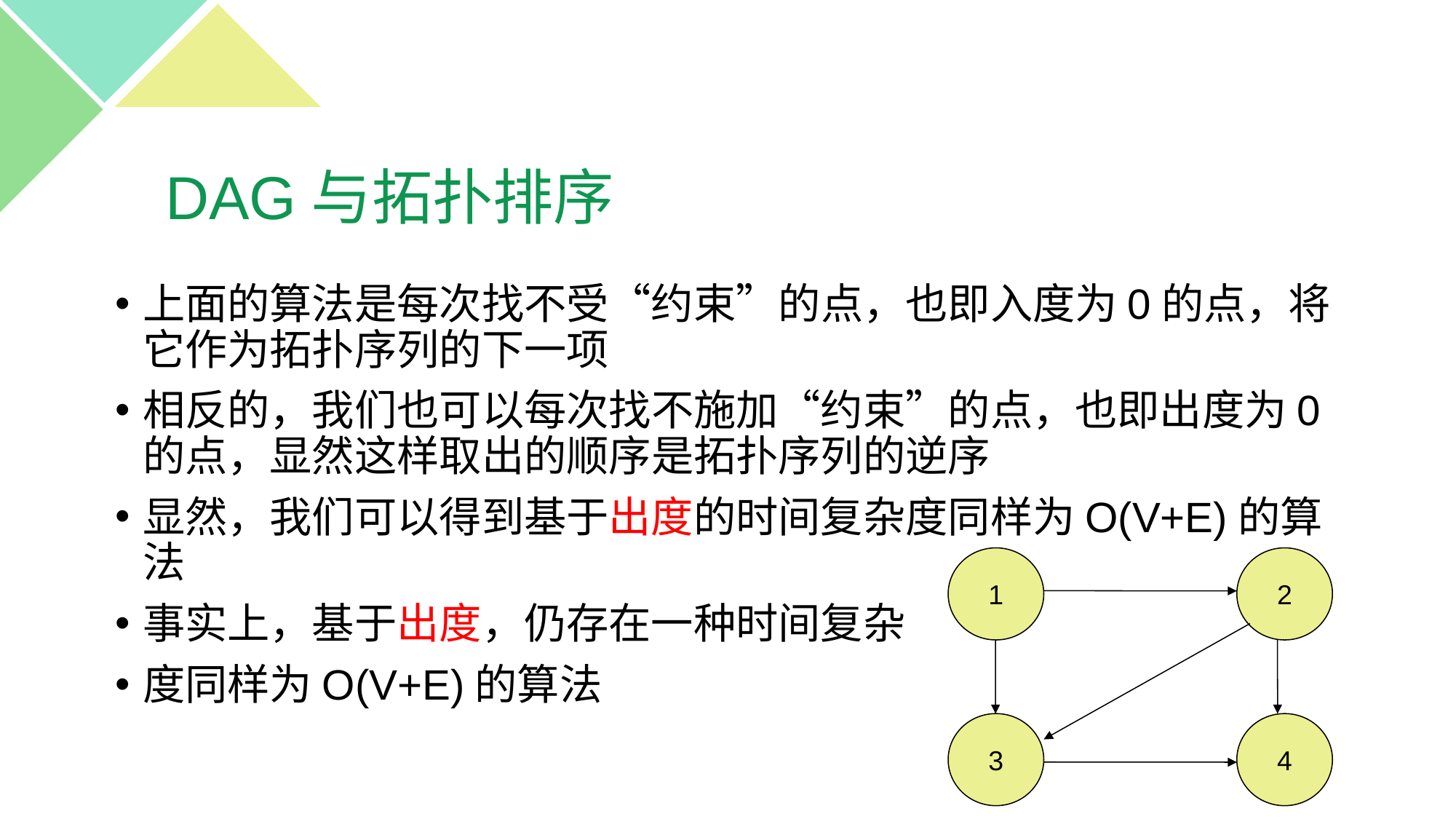

# DAG与拓扑排序
上面的算法是每次找不受“约束”的点，也即入度为0的点，将它作为拓扑序列的下一项
相反的，我们也可以每次找不施加“约束”的点，也即出度为0的点，显然这样取出的顺序是拓扑序列的逆序
显然，我们可以得到基于出度的时间复杂度同样为O(V+E)的算法
事实上，基于出度，仍存在一种时间复杂
度同样为O(V+E)的算法

1
2

3
4